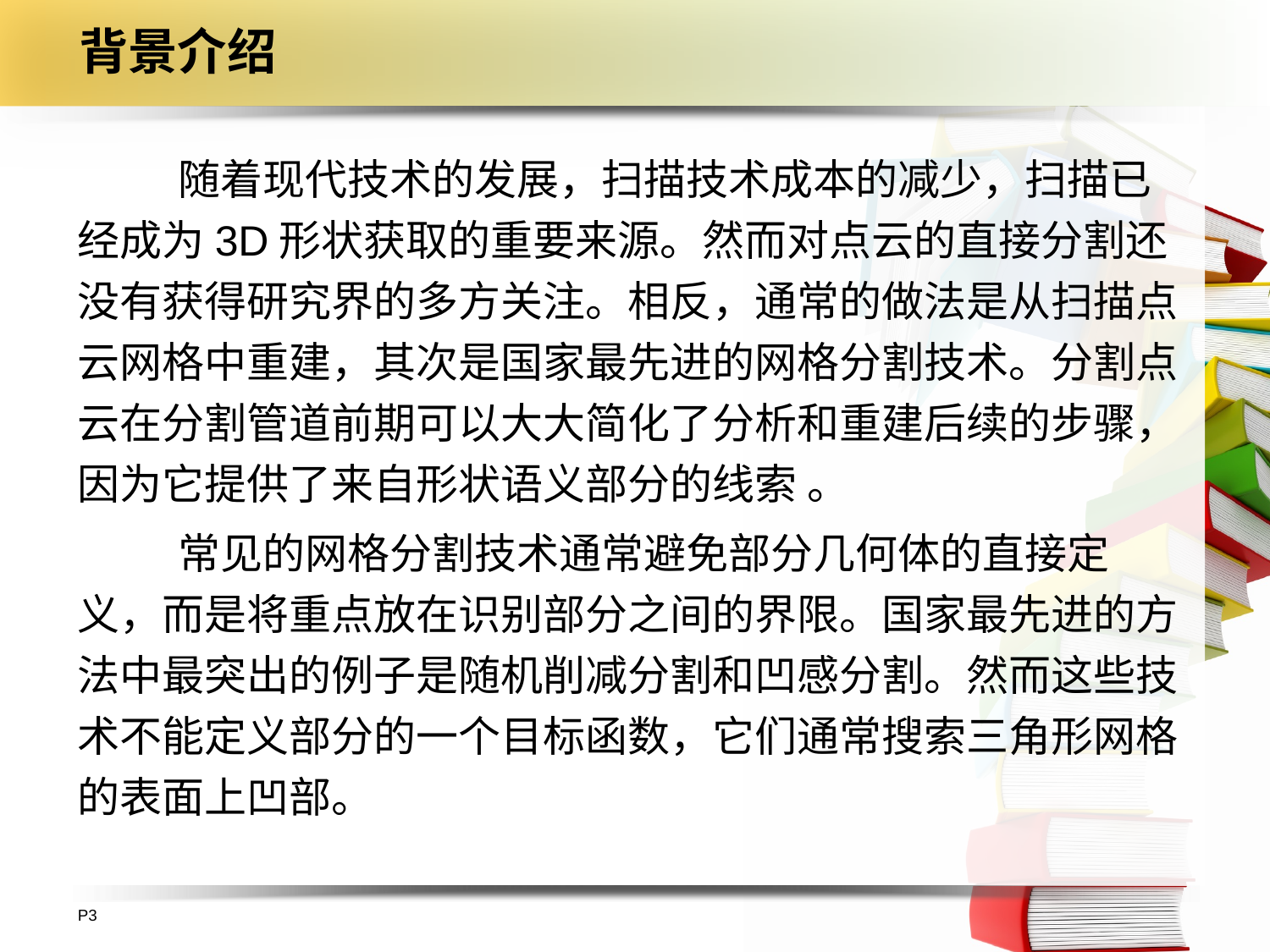

# 背景介绍
随着现代技术的发展，扫描技术成本的减少，扫描已经成为3D形状获取的重要来源。然而对点云的直接分割还没有获得研究界的多方关注。相反，通常的做法是从扫描点云网格中重建，其次是国家最先进的网格分割技术。分割点云在分割管道前期可以大大简化了分析和重建后续的步骤，因为它提供了来自形状语义部分的线索 。
常见的网格分割技术通常避免部分几何体的直接定义，而是将重点放在识别部分之间的界限。国家最先进的方法中最突出的例子是随机削减分割和凹感分割。然而这些技术不能定义部分的一个目标函数，它们通常搜索三角形网格的表面上凹部。
P3